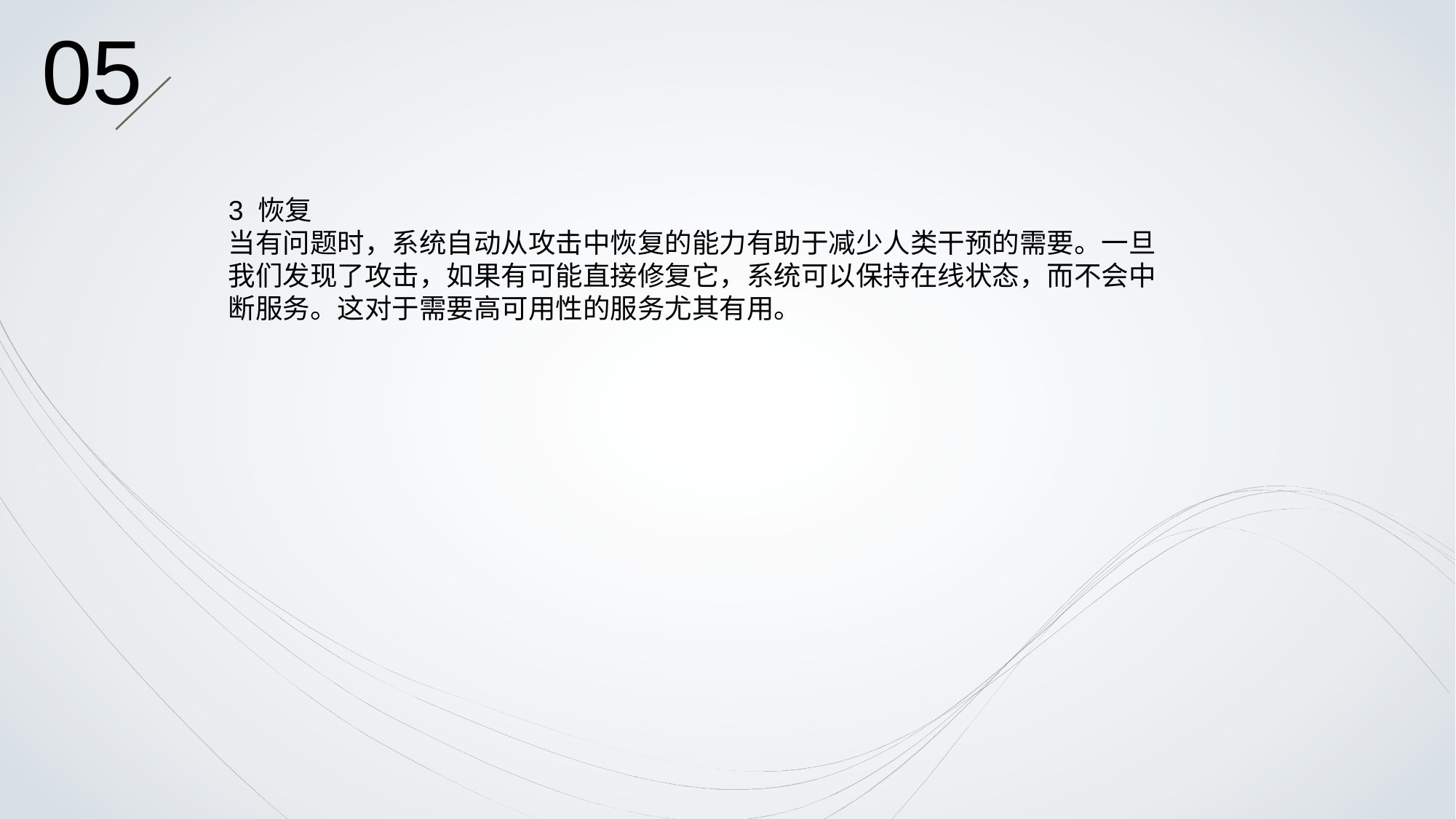

05
3 恢复
当有问题时，系统自动从攻击中恢复的能力有助于减少人类干预的需要。一旦我们发现了攻击，如果有可能直接修复它，系统可以保持在线状态，而不会中断服务。这对于需要高可用性的服务尤其有用。